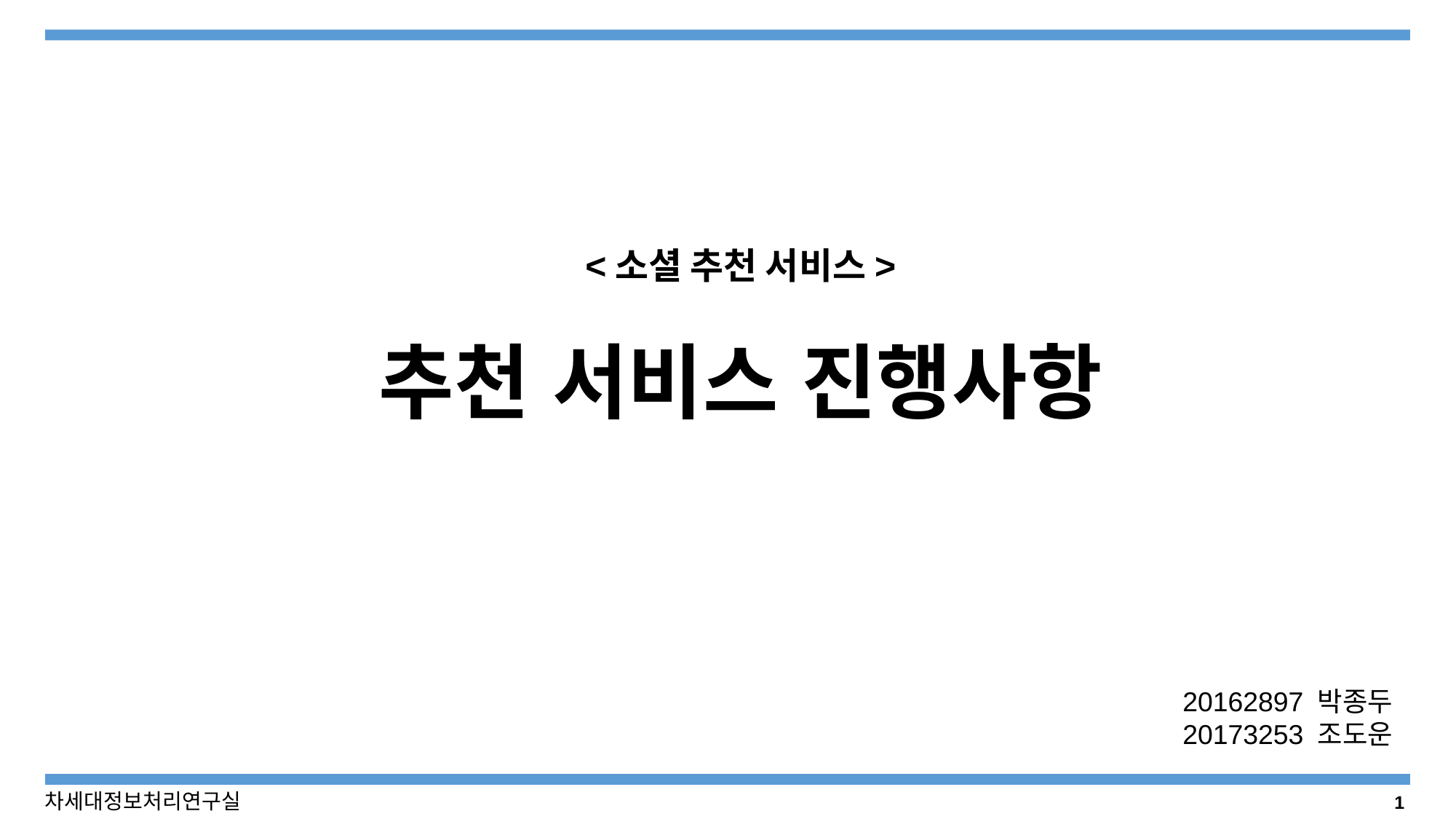

<소셜 추천 서비스>

추천 서비스 진행사항
20162897 박종두
20173253 조도운
1